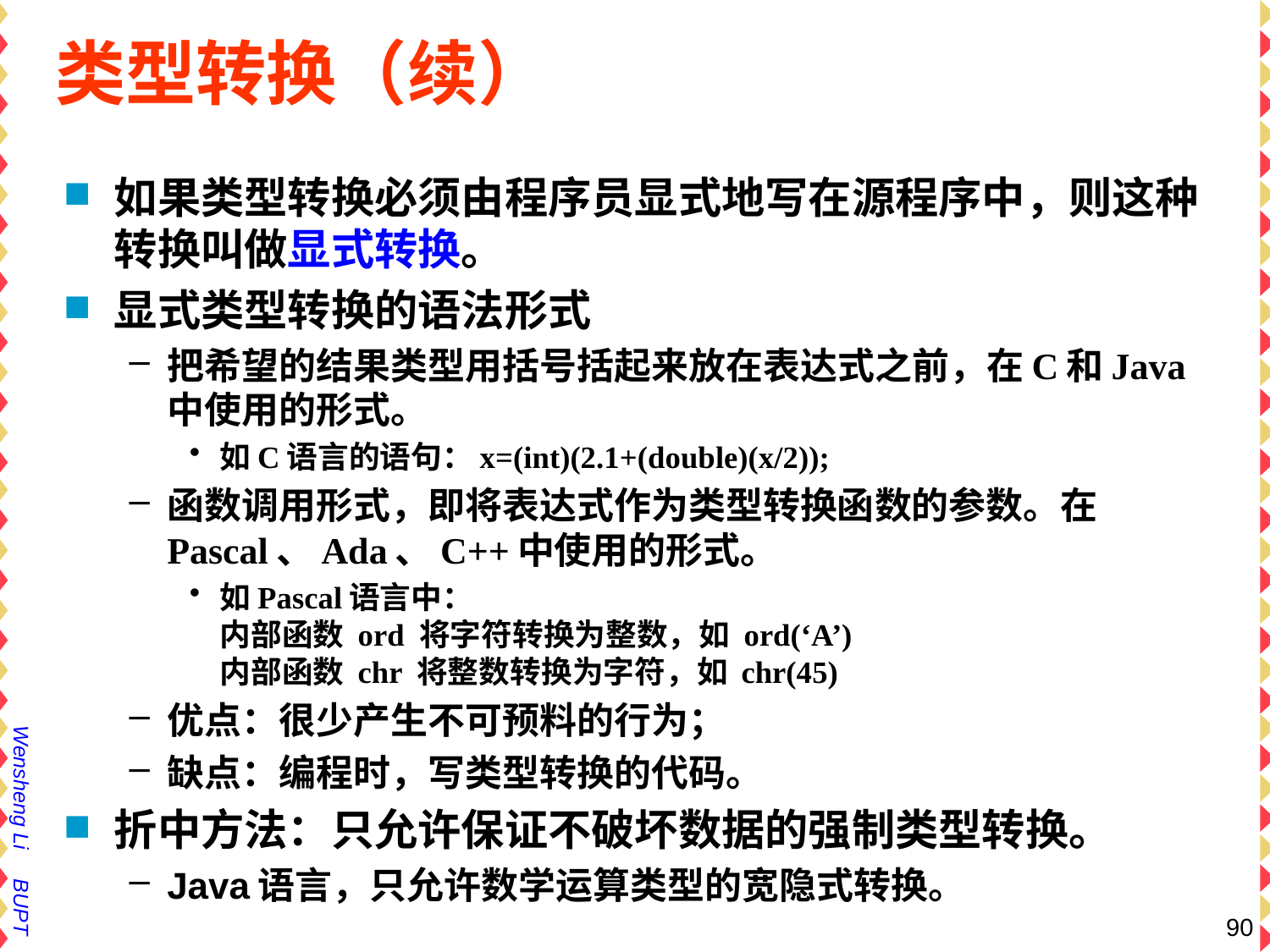

# 类型转换（续）
如果类型转换必须由程序员显式地写在源程序中，则这种转换叫做显式转换。
显式类型转换的语法形式
把希望的结果类型用括号括起来放在表达式之前，在C和Java中使用的形式。
如C语言的语句：x=(int)(2.1+(double)(x/2));
函数调用形式，即将表达式作为类型转换函数的参数。在Pascal、Ada、C++中使用的形式。
如Pascal语言中：
内部函数 ord 将字符转换为整数，如 ord(‘A’)
内部函数 chr 将整数转换为字符，如 chr(45)
优点：很少产生不可预料的行为；
缺点：编程时，写类型转换的代码。
折中方法：只允许保证不破坏数据的强制类型转换。
Java语言，只允许数学运算类型的宽隐式转换。
90